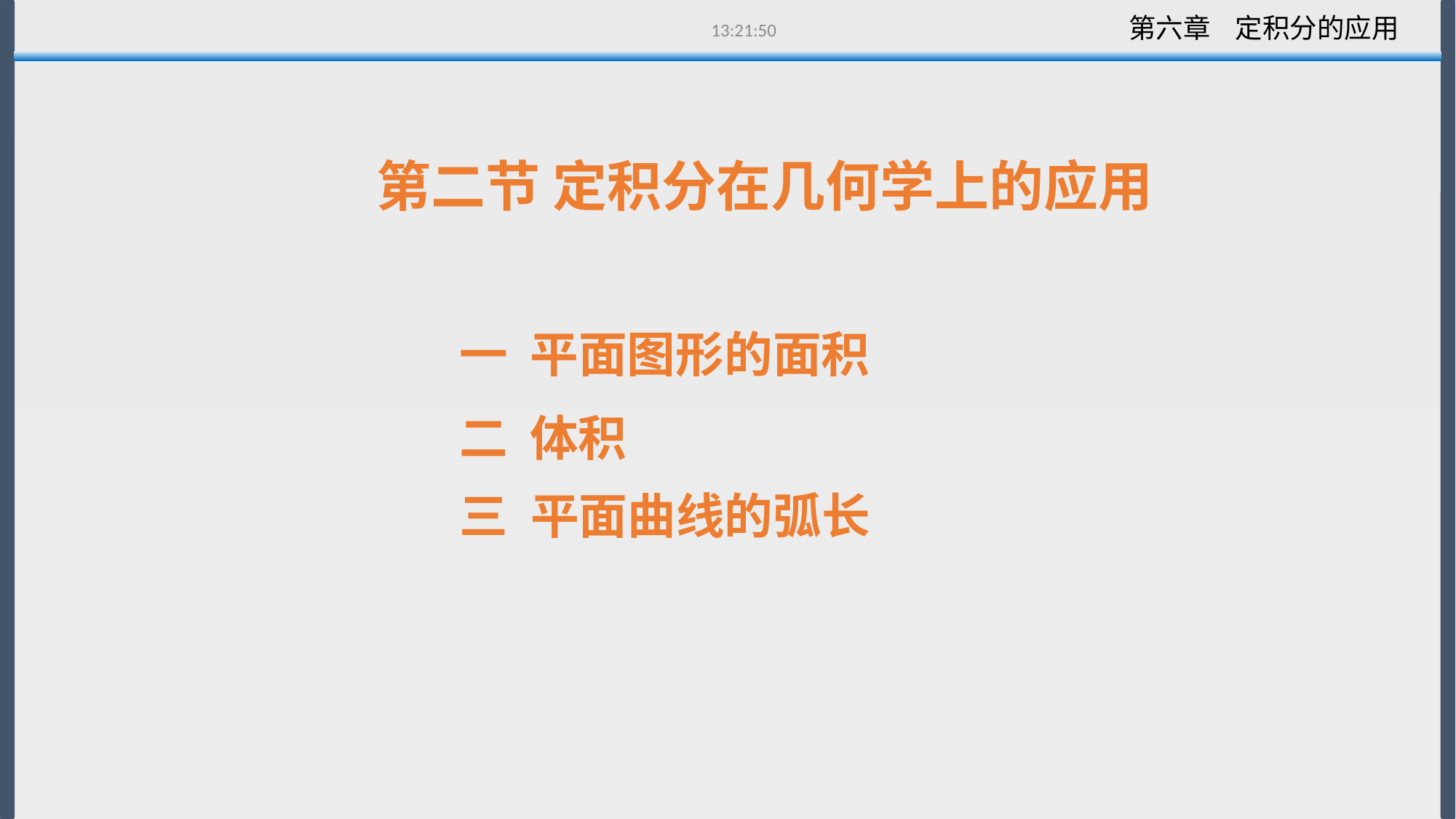

13:21:50
第二节 定积分在几何学上的应用
 一  平面图形的面积
 二  体积
三  平面曲线的弧长